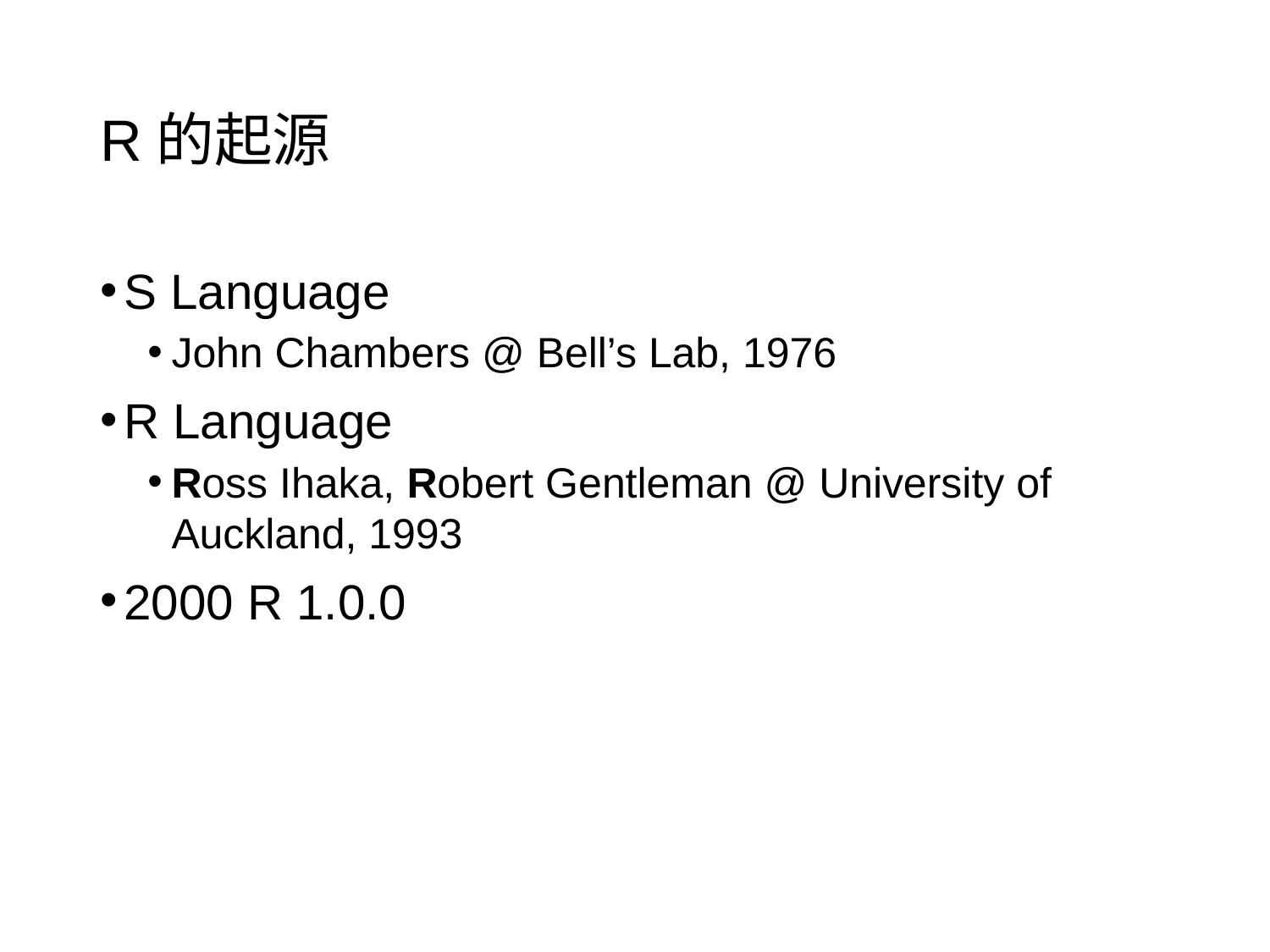

# R的起源
S Language
John Chambers @ Bell’s Lab, 1976
R Language
Ross Ihaka, Robert Gentleman @ University of Auckland, 1993
2000 R 1.0.0